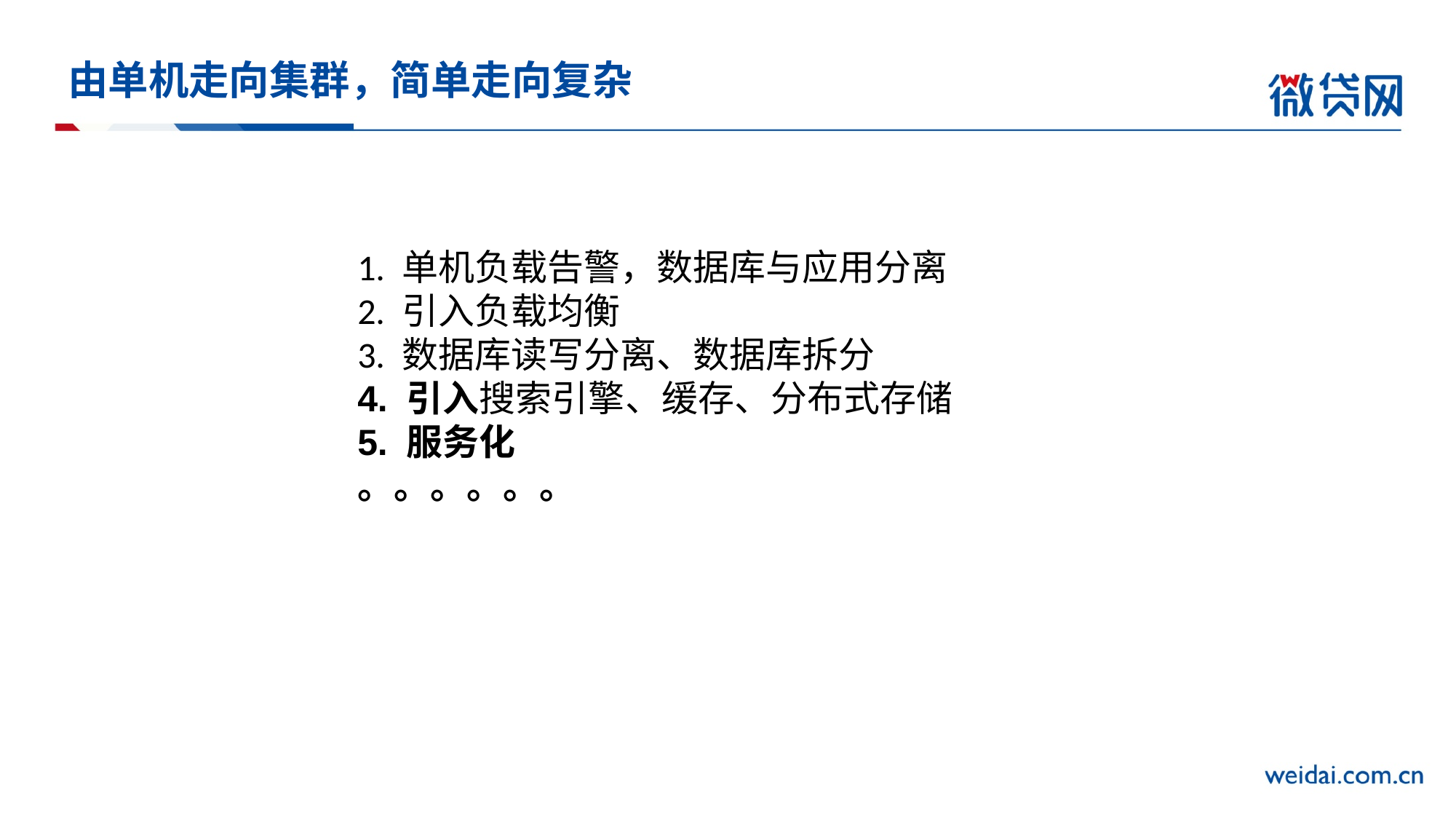

# 由单机走向集群，简单走向复杂
1. 单机负载告警，数据库与应用分离
2. 引入负载均衡
3. 数据库读写分离、数据库拆分
4. 引入搜索引擎、缓存、分布式存储
5. 服务化
。。。。。。